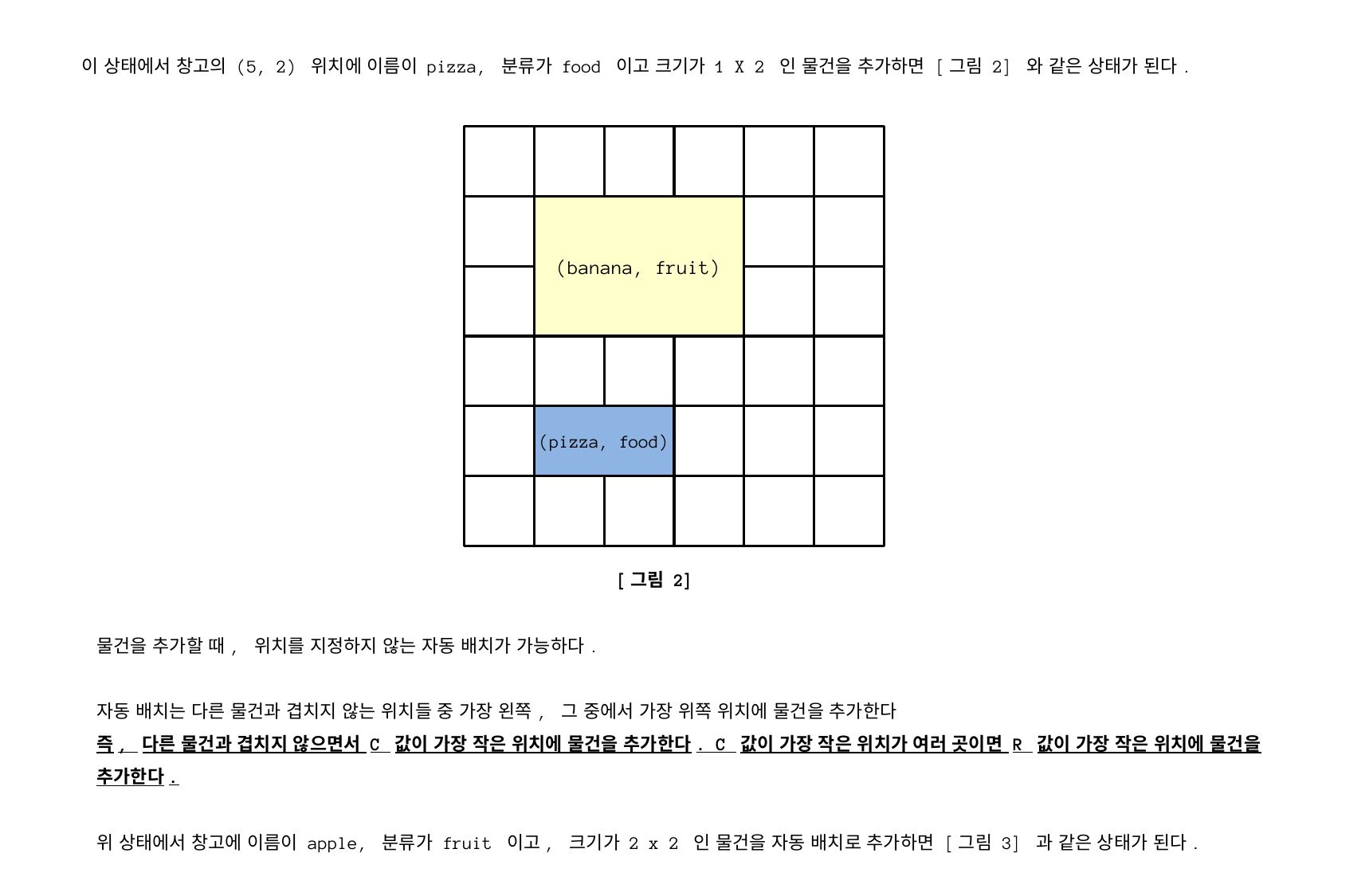

이 상태에서 창고의 (5, 2) 위치에 이름이 pizza, 분류가 food 이고 크기가 1 X 2 인 물건을 추가하면 [그림 2] 와 같은 상태가 된다.

(banana, fruit)

(pizza, food)

[그림 2]
물건을 추가할 때, 위치를 지정하지 않는 자동 배치가 가능하다.

자동 배치는 다른 물건과 겹치지 않는 위치들 중 가장 왼쪽, 그 중에서 가장 위쪽 위치에 물건을 추가한다
즉, 다른 물건과 겹치지 않으면서 C 값이 가장 작은 위치에 물건을 추가한다. C 값이 가장 작은 위치가 여러 곳이면 R 값이 가장 작은 위치에 물건을 추가한다.

위 상태에서 창고에 이름이 apple, 분류가 fruit 이고, 크기가 2 x 2 인 물건을 자동 배치로 추가하면 [그림 3] 과 같은 상태가 된다.